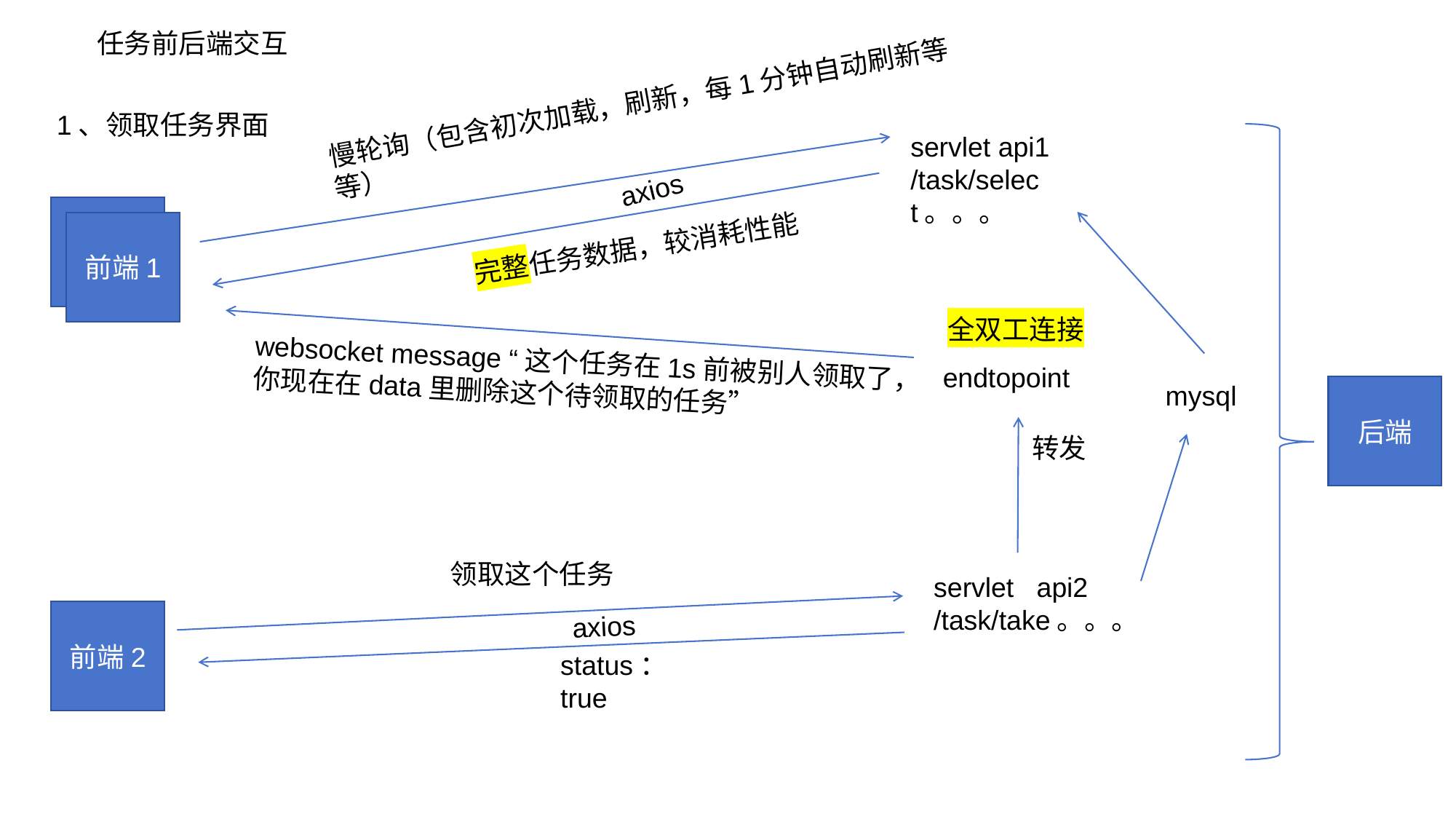

任务前后端交互
慢轮询（包含初次加载，刷新，每1分钟自动刷新等等）
1、领取任务界面
servlet api1 /task/select。。。

axios
前端1
前端1
完整任务数据，较消耗性能
全双工连接
websocket message “这个任务在1s前被别人领取了，你现在在data里删除这个待领取的任务”
endtopoint
mysql
后端
转发
领取这个任务
servlet   api2
/task/take。。。
前端2
axios
status：true